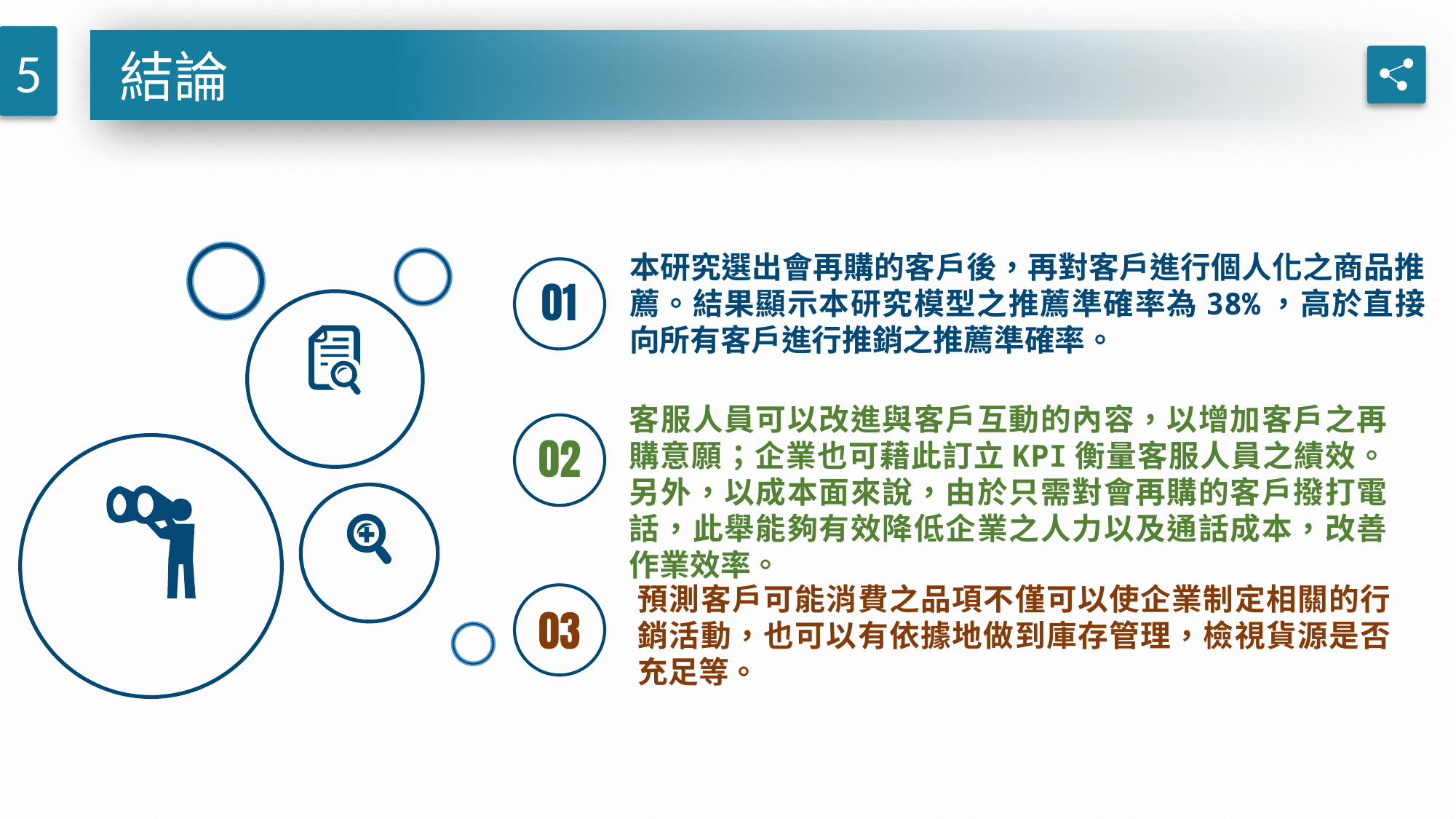

5

結論

本研究選出會再購的客戶後，再對客戶進行個人化之商品推薦。結果顯示本研究模型之推薦準確率為38%，高於直接向所有客戶進行推銷之推薦準確率。

01

客服人員可以改進與客戶互動的內容，以增加客戶之再購意願；企業也可藉此訂立KPI衡量客服人員之績效。另外，以成本面來說，由於只需對會再購的客戶撥打電話，此舉能夠有效降低企業之人力以及通話成本，改善作業效率。

02

預測客戶可能消費之品項不僅可以使企業制定相關的行銷活動，也可以有依據地做到庫存管理，檢視貨源是否充足等。

03